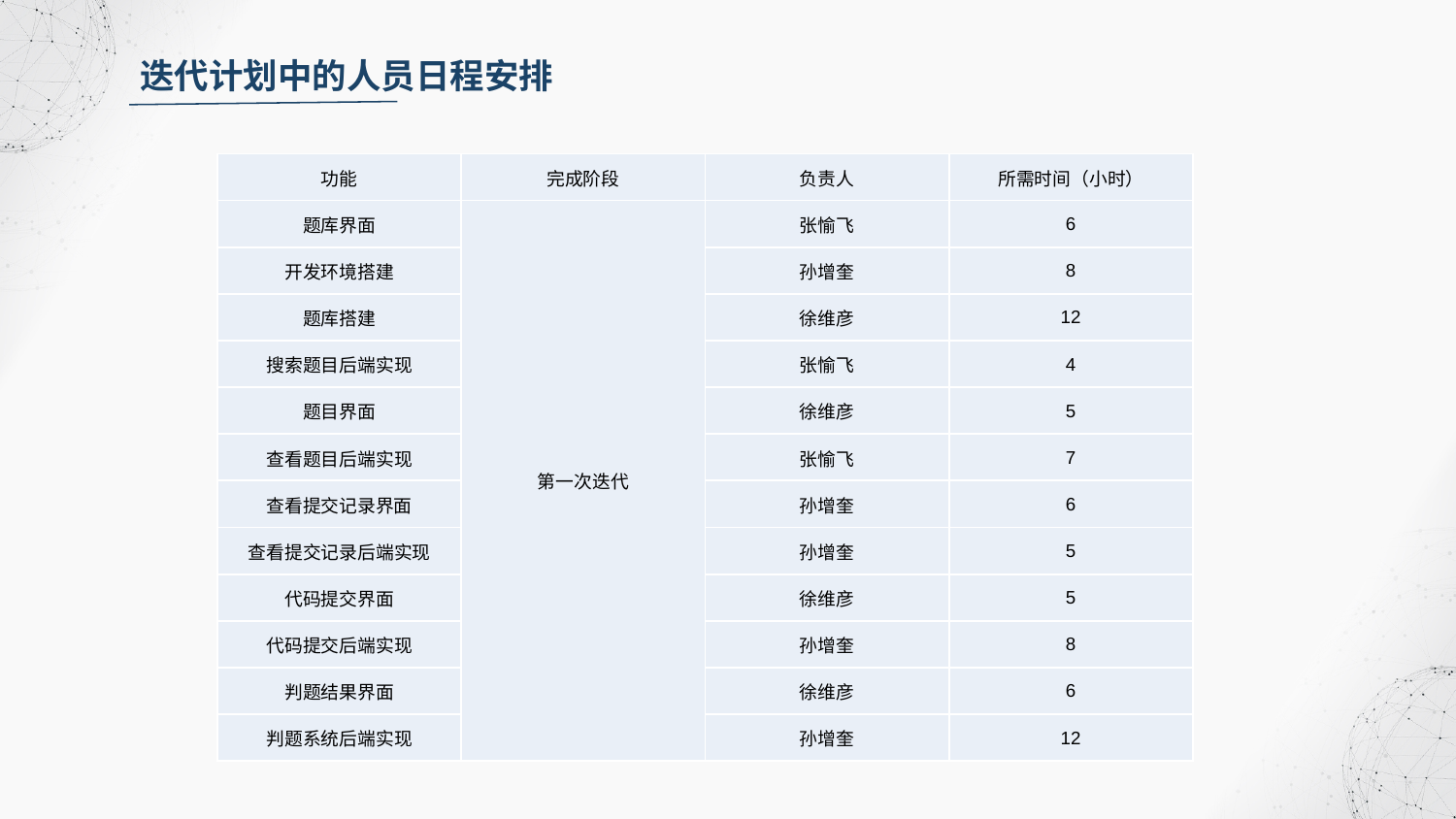

迭代计划中的人员日程安排
| 功能 | 完成阶段 | 负责人 | 所需时间（小时） |
| --- | --- | --- | --- |
| 题库界面 | 第一次迭代 | 张愉飞 | 6 |
| 开发环境搭建 |  | 孙增奎 | 8 |
| 题库搭建 |  | 徐维彦 | 12 |
| 搜索题目后端实现 |  | 张愉飞 | 4 |
| 题目界面 |  | 徐维彦 | 5 |
| 查看题目后端实现 |  | 张愉飞 | 7 |
| 查看提交记录界面 |  | 孙增奎 | 6 |
| 查看提交记录后端实现 |  | 孙增奎 | 5 |
| 代码提交界面 |  | 徐维彦 | 5 |
| 代码提交后端实现 |  | 孙增奎 | 8 |
| 判题结果界面 |  | 徐维彦 | 6 |
| 判题系统后端实现 |  | 孙增奎 | 12 |